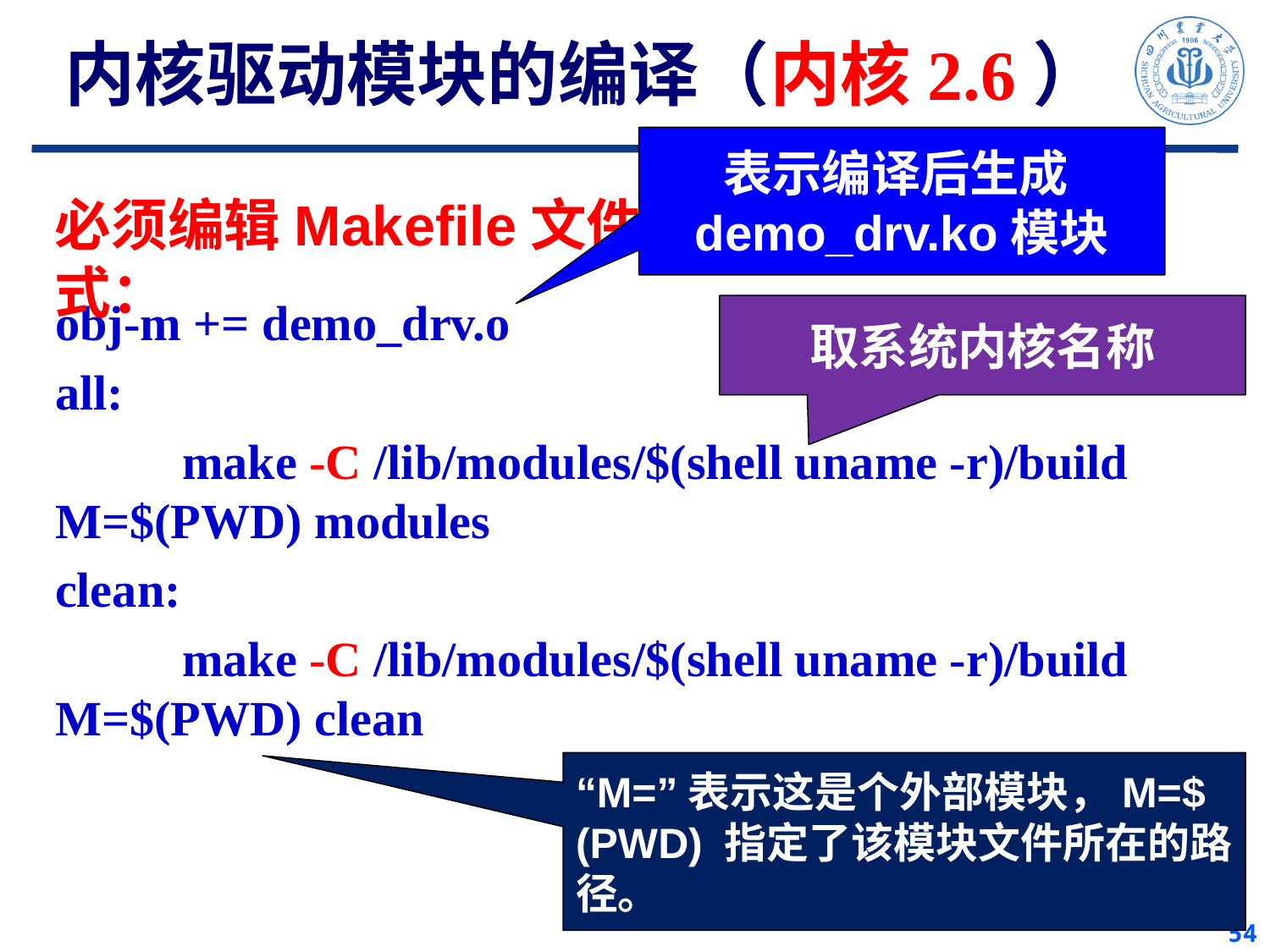

# 内核驱动模块的编译（内核2.6）
表示编译后生成demo_drv.ko模块
必须编辑Makefile文件，其内容为固定格式：
obj-m += demo_drv.o
all:
	make -C /lib/modules/$(shell uname -r)/build M=$(PWD) modules
clean:
	make -C /lib/modules/$(shell uname -r)/build M=$(PWD) clean
取系统内核名称
“M=”表示这是个外部模块，M=$(PWD) 指定了该模块文件所在的路径。